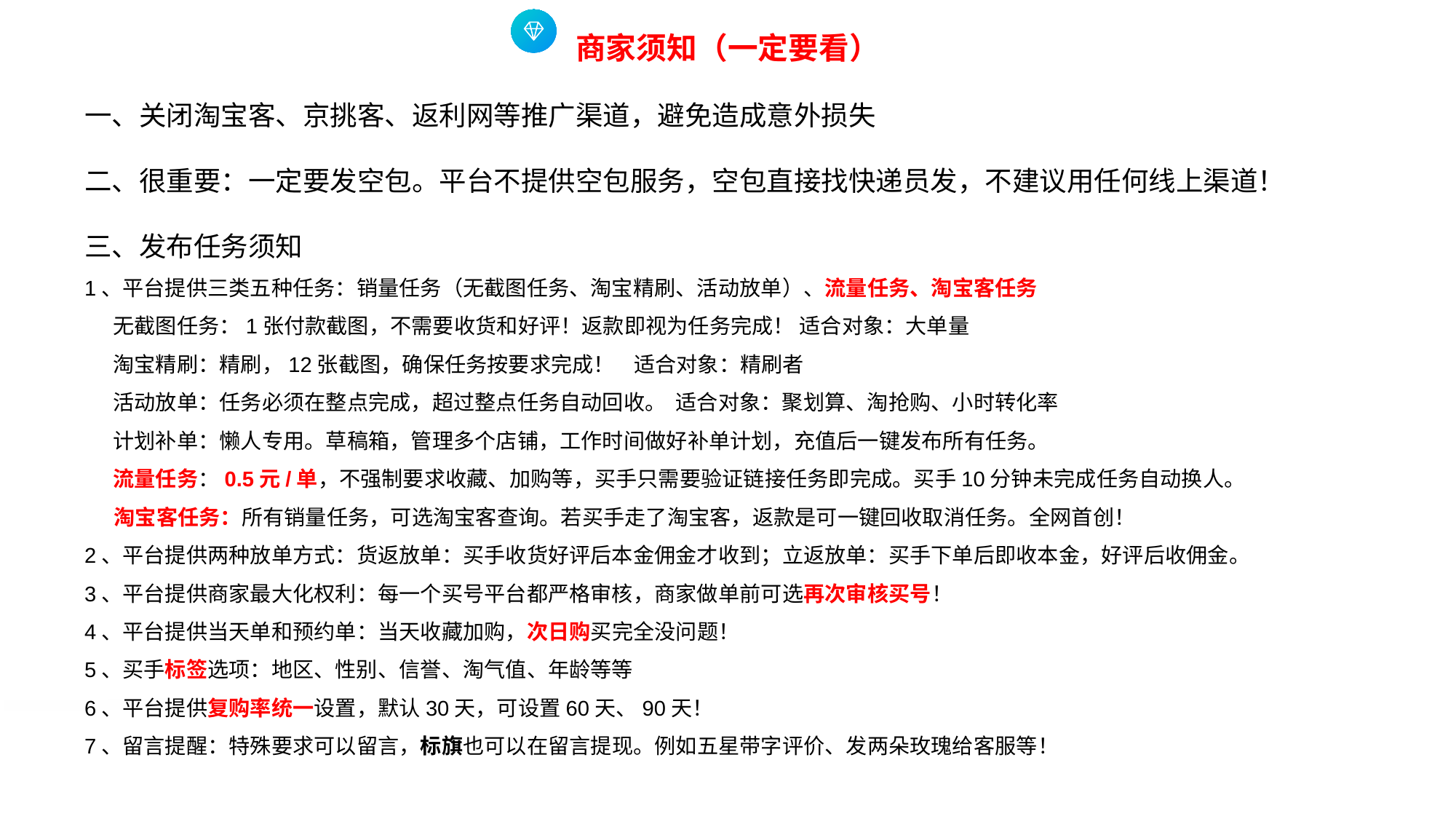

商家须知（一定要看）
一、关闭淘宝客、京挑客、返利网等推广渠道，避免造成意外损失
二、很重要：一定要发空包。平台不提供空包服务，空包直接找快递员发，不建议用任何线上渠道！
三、发布任务须知
1、平台提供三类五种任务：销量任务（无截图任务、淘宝精刷、活动放单）、流量任务、淘宝客任务
     无截图任务：1张付款截图，不需要收货和好评！返款即视为任务完成！ 适合对象：大单量
     淘宝精刷：精刷，12张截图，确保任务按要求完成！    适合对象：精刷者
     活动放单：任务必须在整点完成，超过整点任务自动回收。  适合对象：聚划算、淘抢购、小时转化率
     计划补单：懒人专用。草稿箱，管理多个店铺，工作时间做好补单计划，充值后一键发布所有任务。
     流量任务：0.5元/单，不强制要求收藏、加购等，买手只需要验证链接任务即完成。买手10分钟未完成任务自动换人。
     淘宝客任务：所有销量任务，可选淘宝客查询。若买手走了淘宝客，返款是可一键回收取消任务。全网首创！
2、平台提供两种放单方式：货返放单：买手收货好评后本金佣金才收到；立返放单：买手下单后即收本金，好评后收佣金。
3、平台提供商家最大化权利：每一个买号平台都严格审核，商家做单前可选再次审核买号！
4、平台提供当天单和预约单：当天收藏加购，次日购买完全没问题！
5、买手标签选项：地区、性别、信誉、淘气值、年龄等等
6、平台提供复购率统一设置，默认30天，可设置60天、90天！
7、留言提醒：特殊要求可以留言，标旗也可以在留言提现。例如五星带字评价、发两朵玫瑰给客服等！